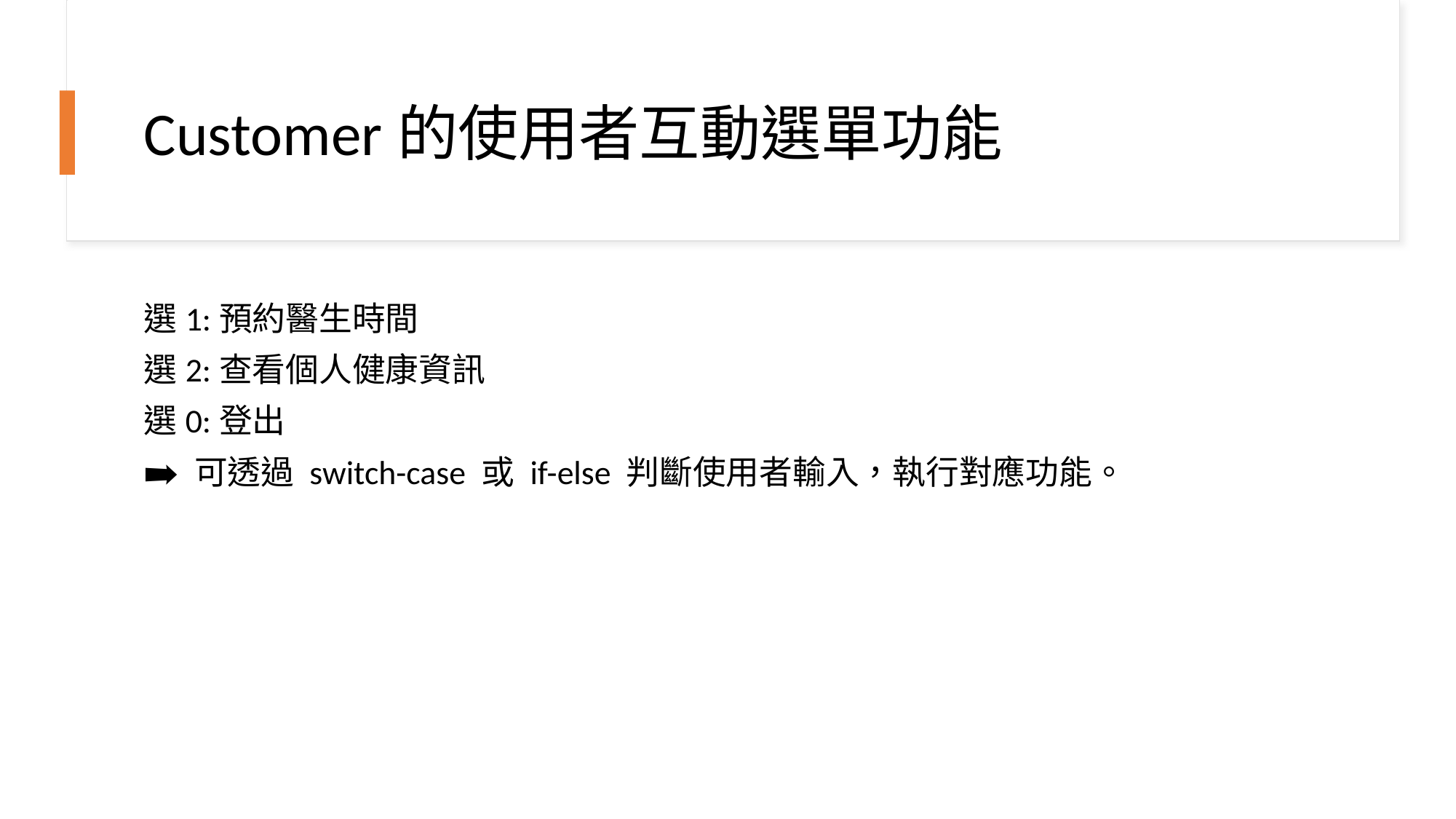

# Customer的使用者互動選單功能

選1:預約醫生時間
選2:查看個人健康資訊
選0:登出
➡️ 可透過 switch-case 或 if-else 判斷使用者輸入，執行對應功能。